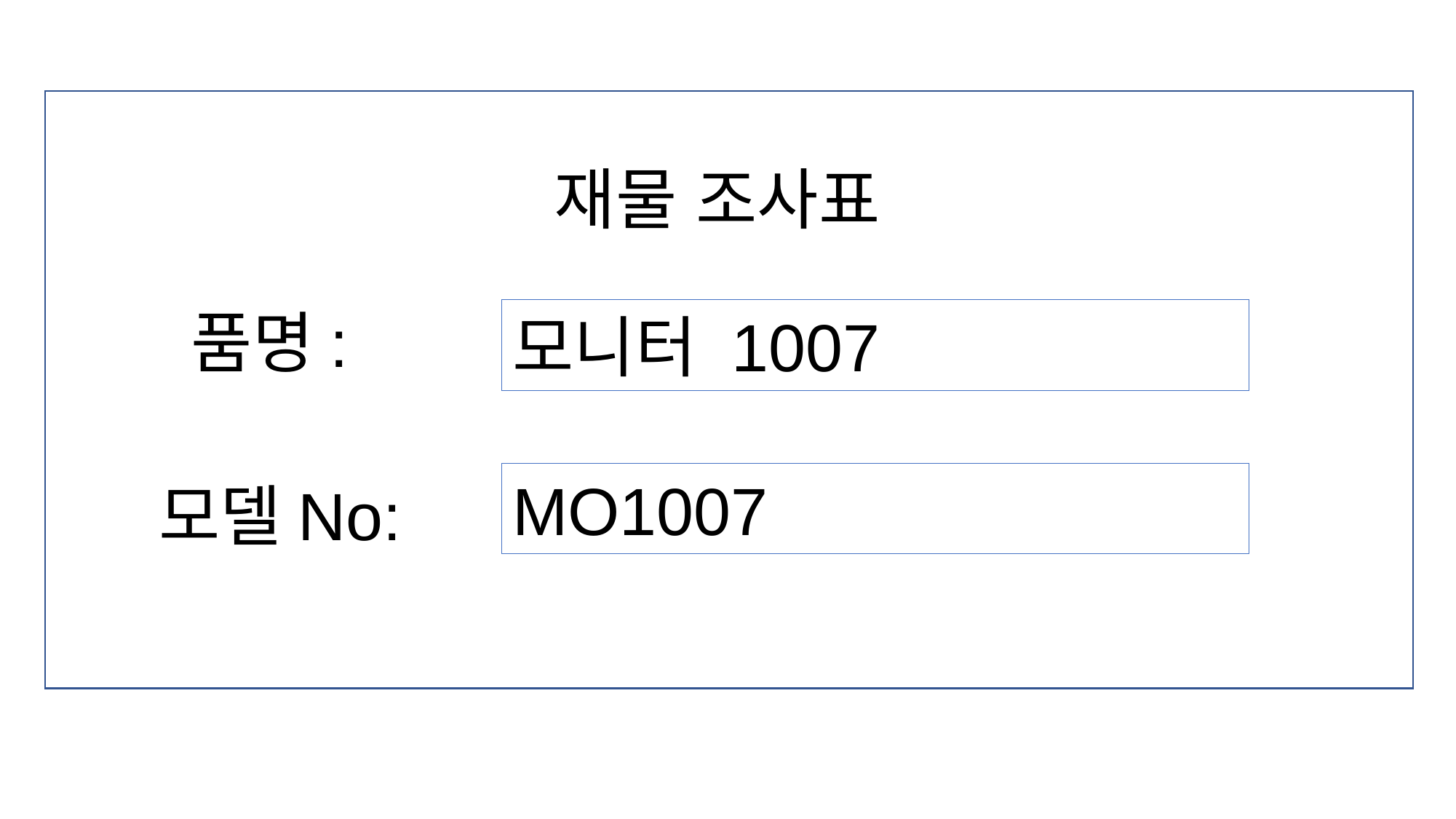

재물 조사표
품명:
모니터 1007
MO1007
모델No: